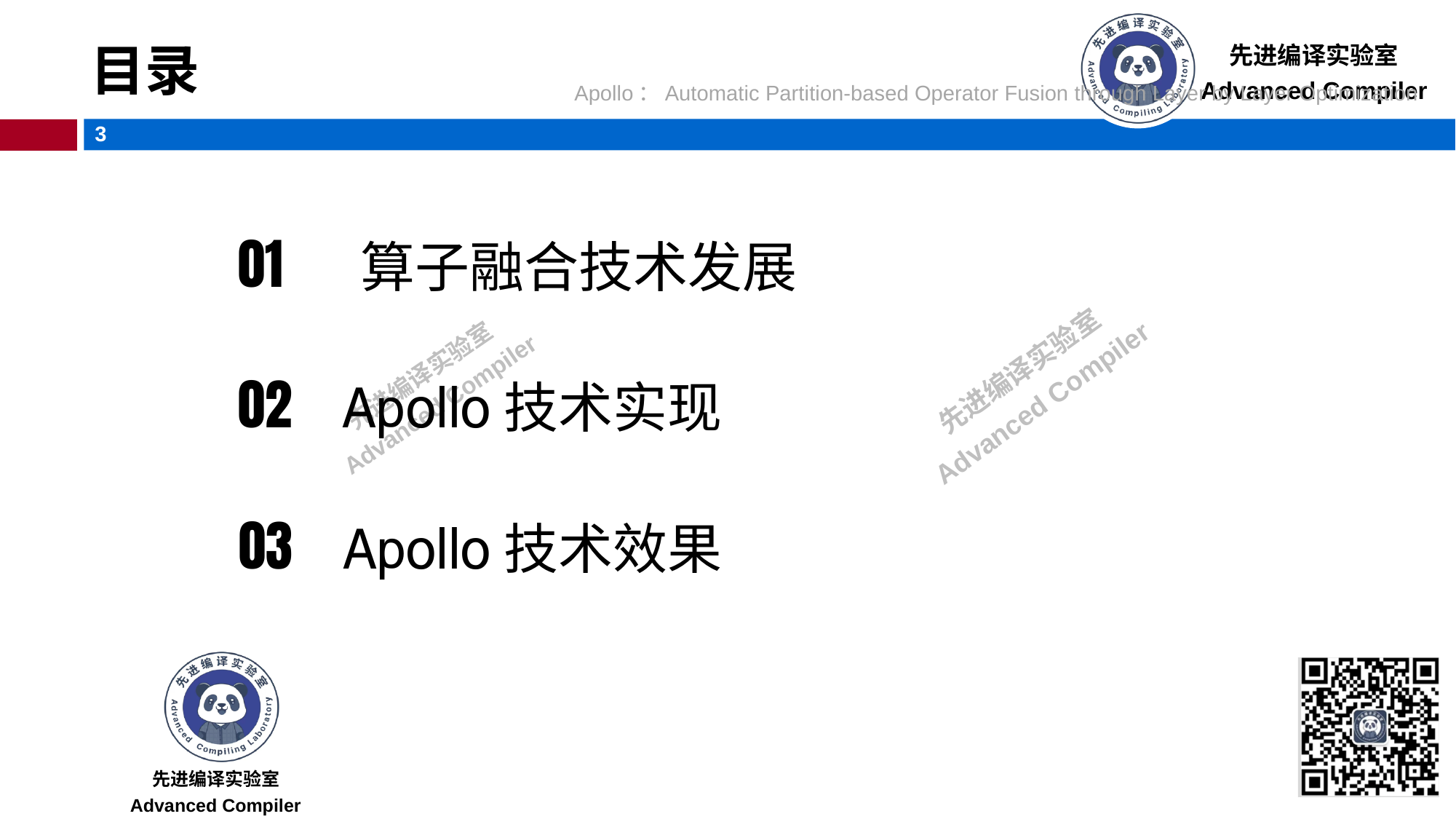

# 目录
Apollo：Automatic Partition-based Operator Fusion through Layer by Layer Optimization
01     算子融合技术发展
02    Apollo技术实现
03    Apollo技术效果